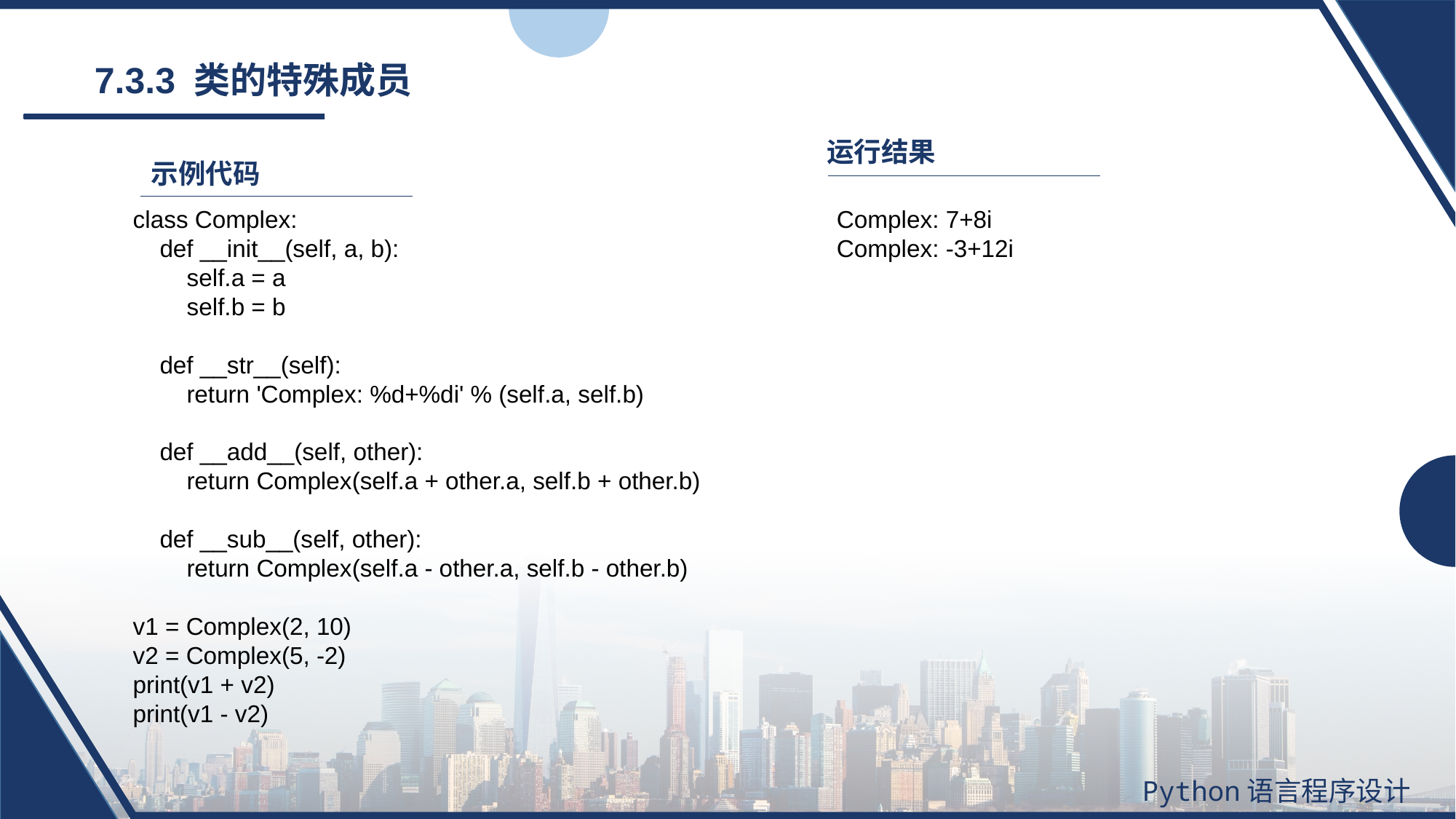

# 7.3.3 类的特殊成员
运行结果
示例代码
class Complex:
    def __init__(self, a, b):
        self.a = a
        self.b = b

    def __str__(self):
        return 'Complex: %d+%di' % (self.a, self.b)

    def __add__(self, other):
        return Complex(self.a + other.a, self.b + other.b)

    def __sub__(self, other):
        return Complex(self.a - other.a, self.b - other.b)

v1 = Complex(2, 10)
v2 = Complex(5, -2)
print(v1 + v2)
print(v1 - v2)
Complex: 7+8i
Complex: -3+12i